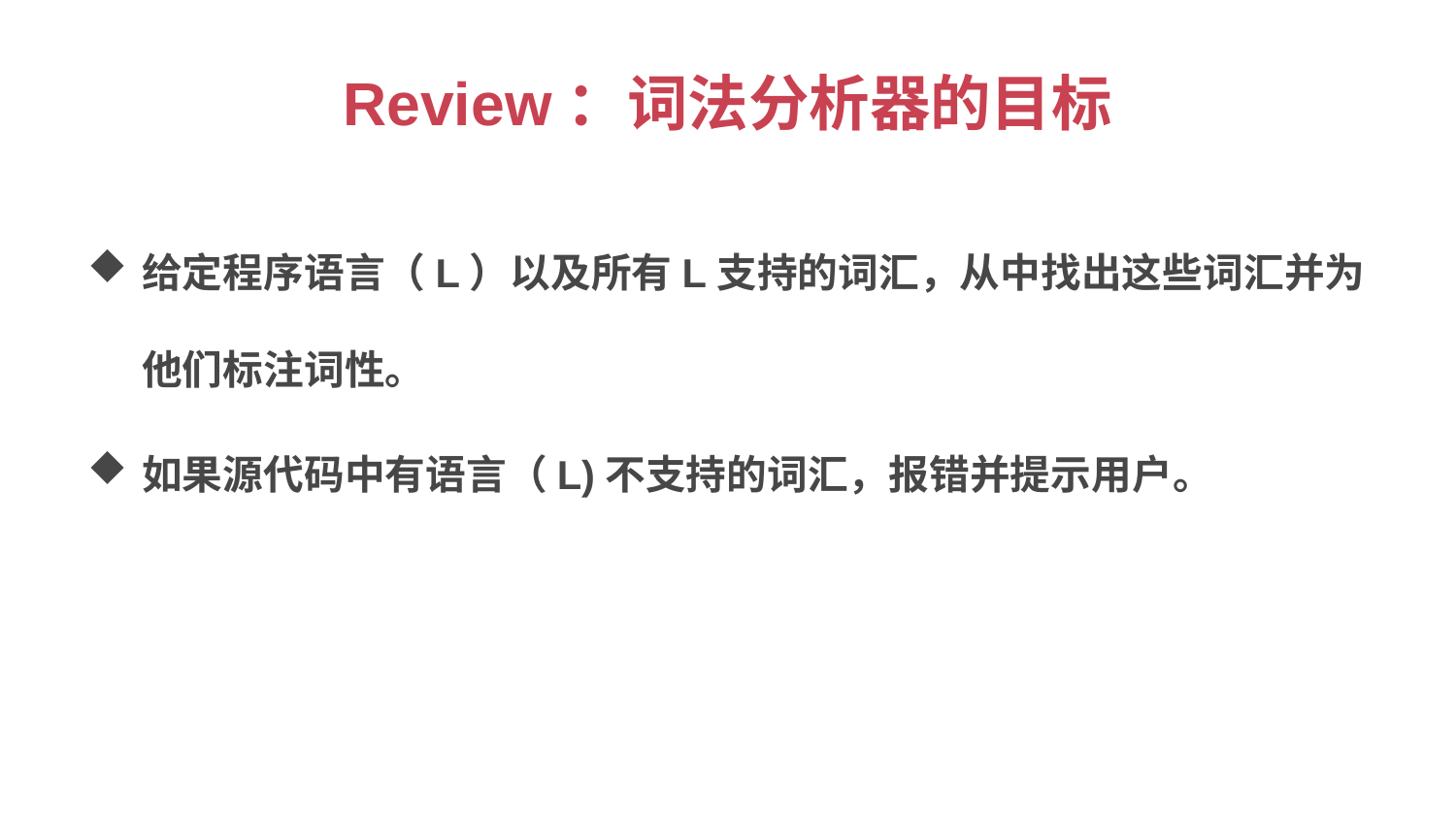

# Review：词法分析器的目标
给定程序语言（L）以及所有L支持的词汇，从中找出这些词汇并为他们标注词性。
如果源代码中有语言（L)不支持的词汇，报错并提示用户。